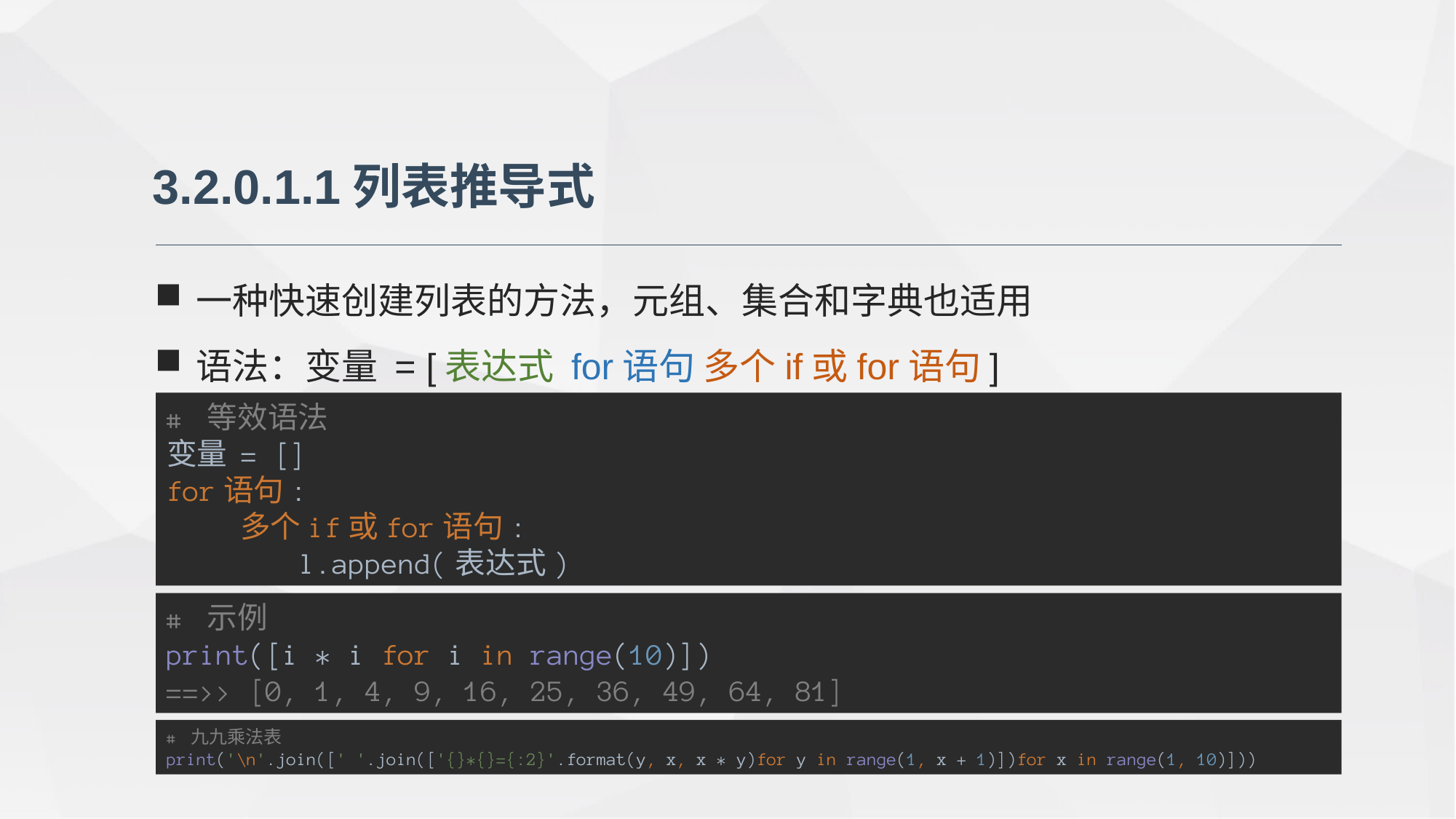

3.2.0.1.1列表推导式
一种快速创建列表的方法，元组、集合和字典也适用
语法：变量 = [表达式 for语句 多个if或for语句]
# 等效语法 变量 = [] for语句: 多个if或for语句: l.append(表达式)
# 示例 print([i * i for i in range(10)])
==>> [0, 1, 4, 9, 16, 25, 36, 49, 64, 81]
# 九九乘法表
print('\n'.join([' '.join(['{}*{}={:2}'.format(y, x, x * y)for y in range(1, x + 1)])for x in range(1, 10)]))